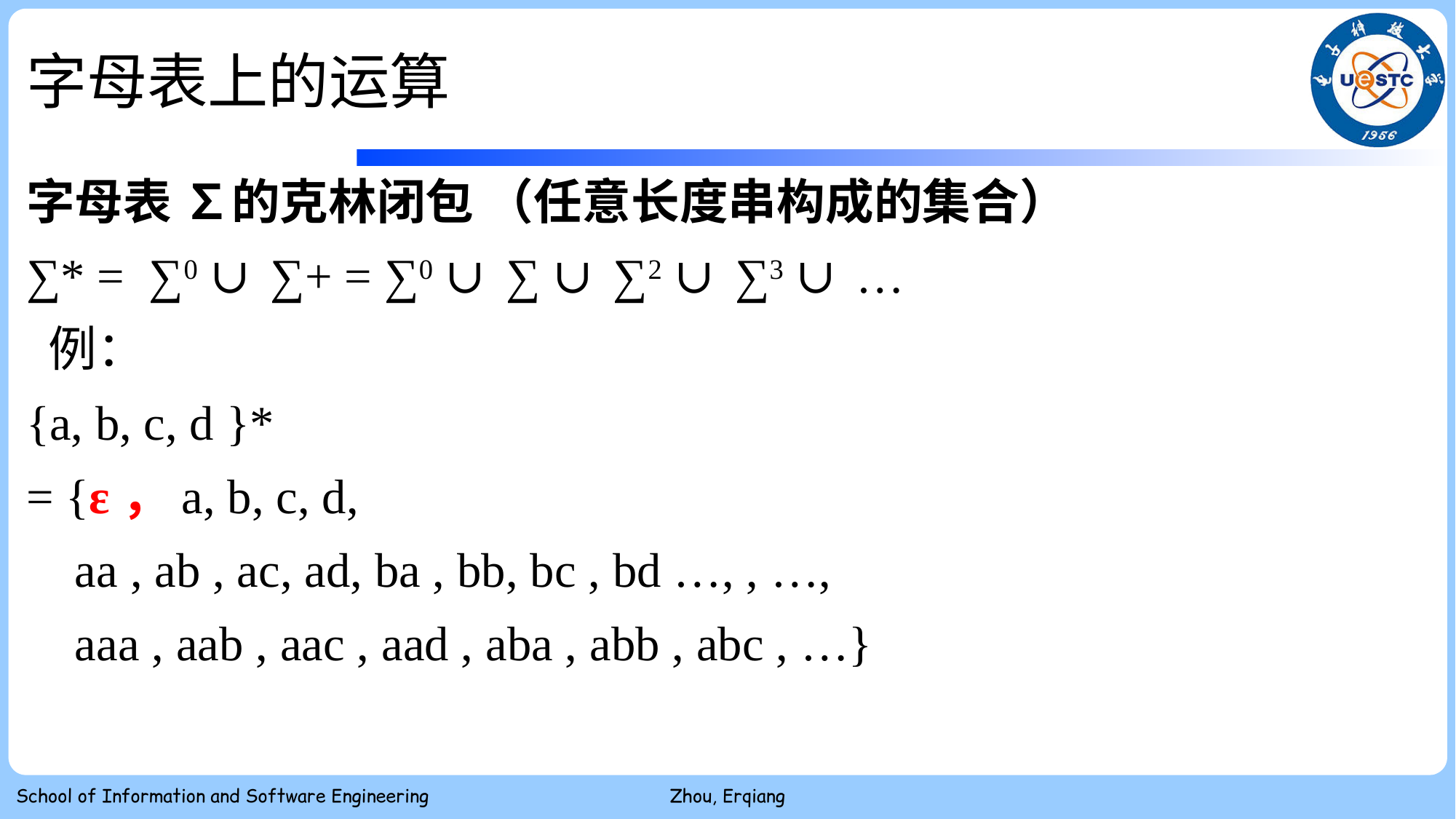

# 字母表上的运算
字母表 ∑的克林闭包 （任意长度串构成的集合）
∑* =  ∑0 ∪ ∑+ = ∑0 ∪ ∑ ∪ ∑2 ∪ ∑3 ∪ …
​ 例：
{a, b, c, d }*
= {ε，a, b, c, d,
    aa , ab , ac, ad, ba , bb, bc , bd …, , …,
    aaa , aab , aac , aad , aba , abb , abc , …}
School of Information and Software Engineering
Zhou, Erqiang
8